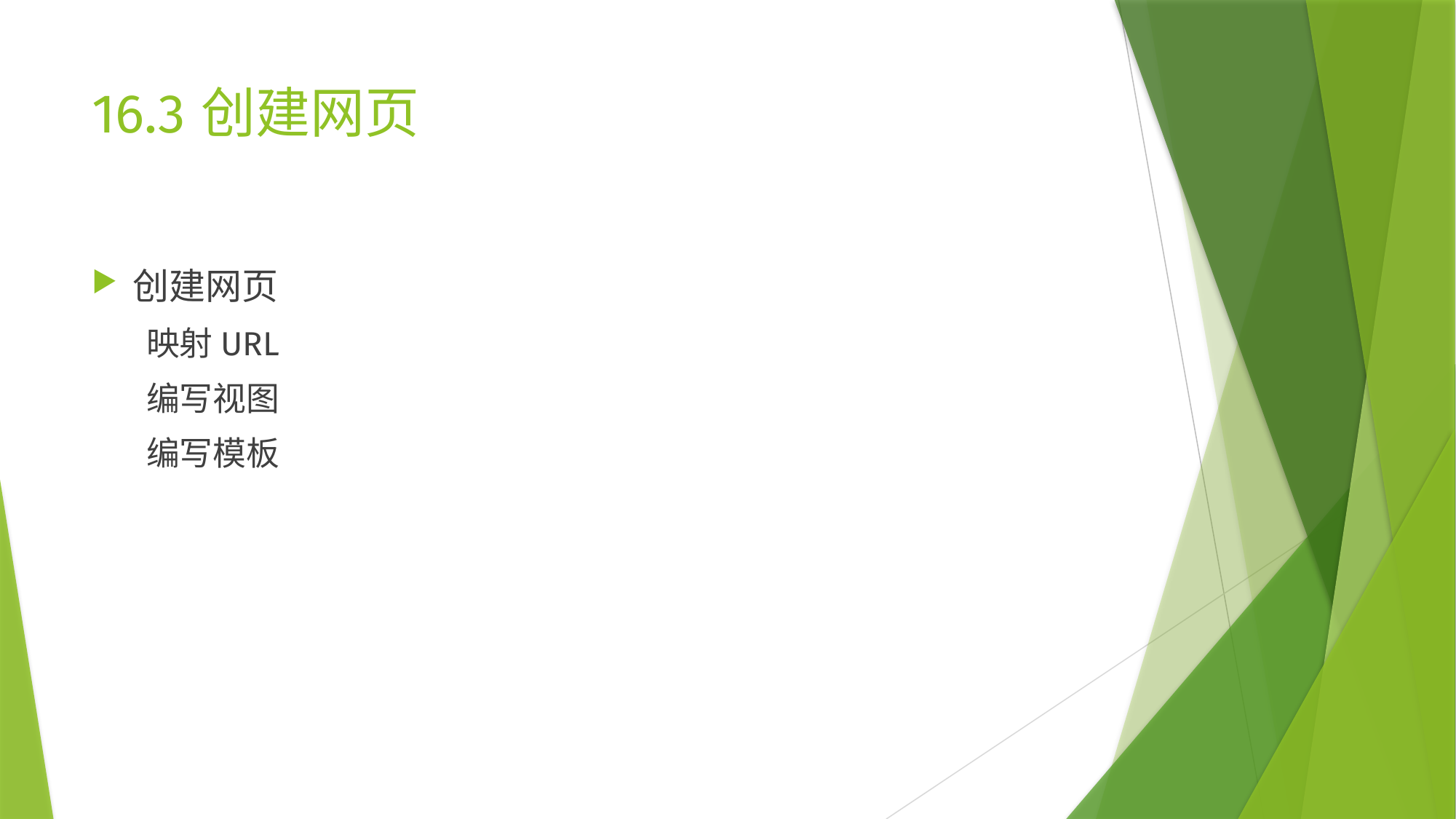

# 16.3	创建网页
创建网页
映射URL
编写视图
编写模板